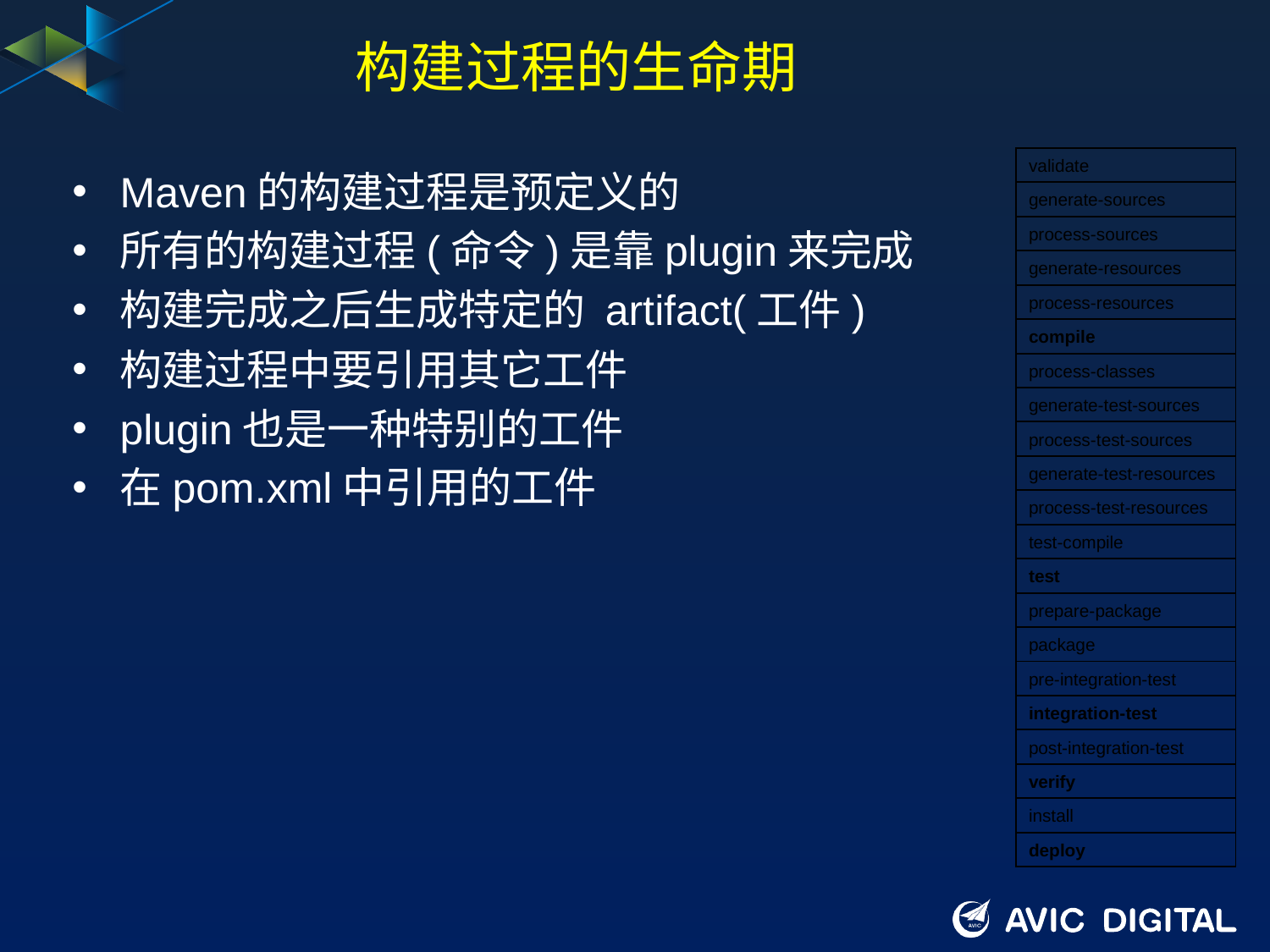

# 构建过程的生命期
| validate |
| --- |
| generate-sources |
| process-sources |
| generate-resources |
| process-resources |
| compile |
| process-classes |
| generate-test-sources |
| process-test-sources |
| generate-test-resources |
| process-test-resources |
| test-compile |
| test |
| prepare-package |
| package |
| pre-integration-test |
| integration-test |
| post-integration-test |
| verify |
| install |
| deploy |
Maven的构建过程是预定义的
所有的构建过程(命令)是靠plugin来完成
构建完成之后生成特定的 artifact(工件)
构建过程中要引用其它工件
plugin也是一种特别的工件
在pom.xml中引用的工件